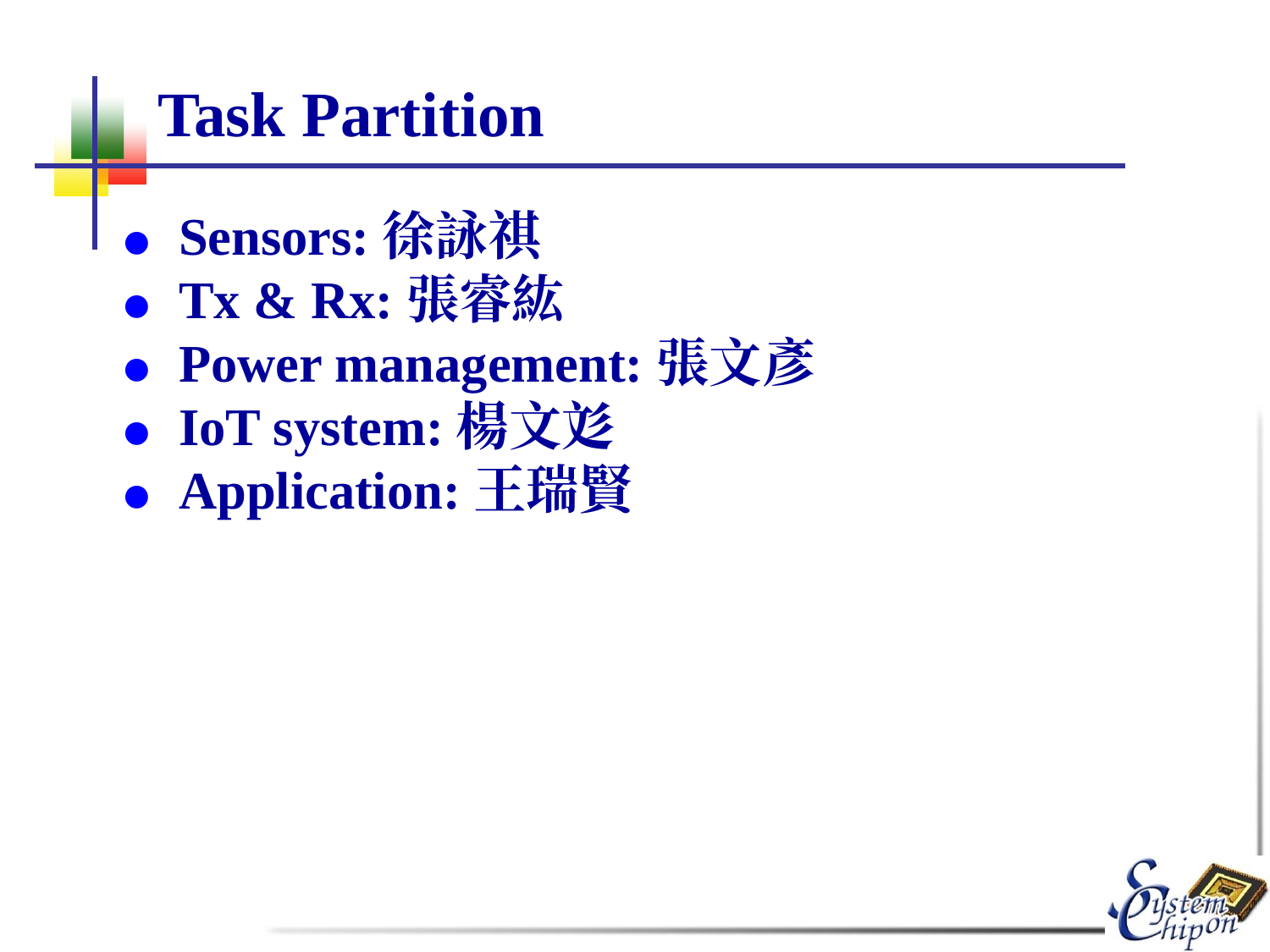

# Task Partition
Sensors:徐詠祺
Tx & Rx:張睿紘
Power management:張文彥
IoT system:楊文彣
Application:王瑞賢